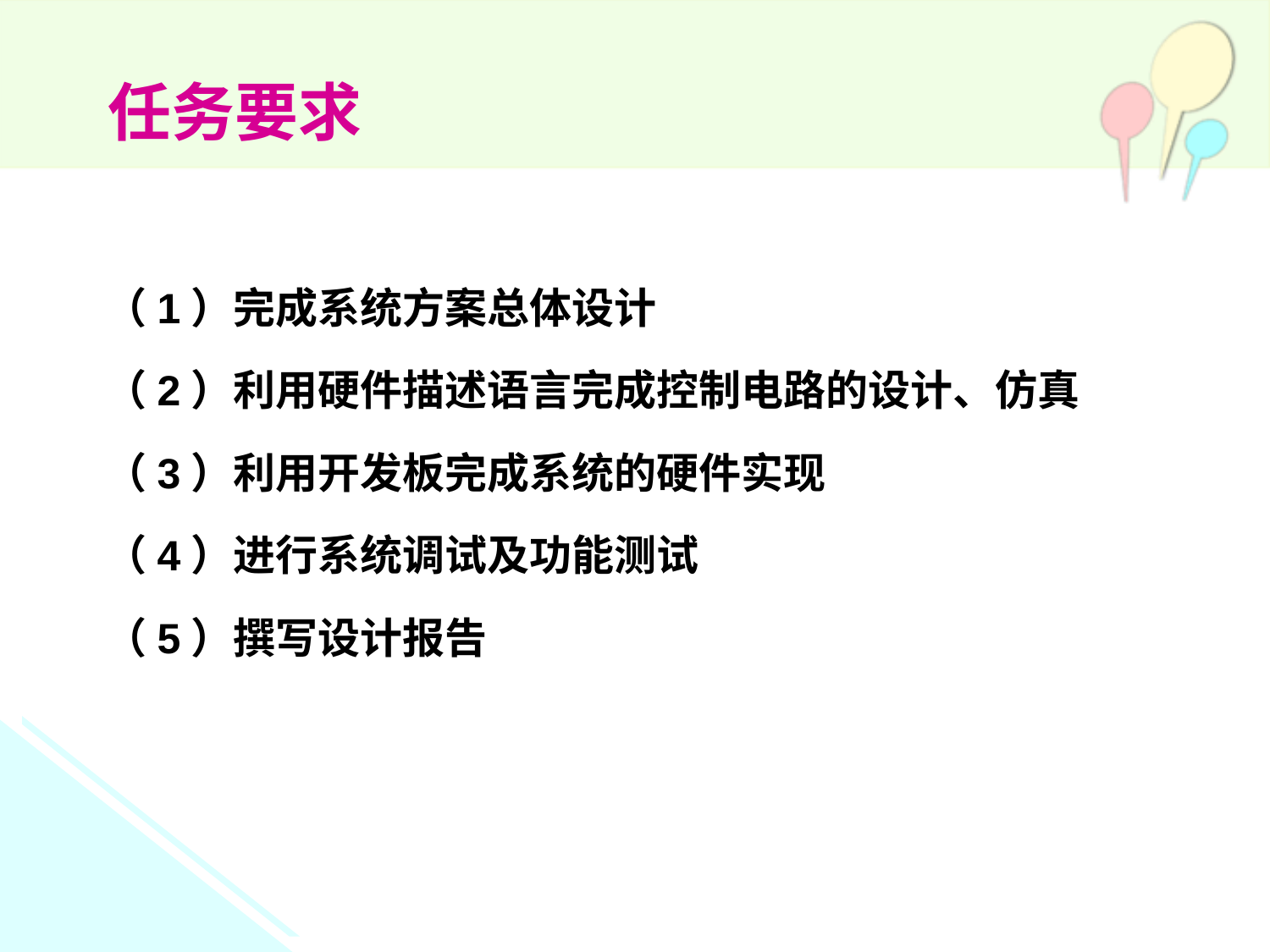

任务要求
（1）完成系统方案总体设计
（2）利用硬件描述语言完成控制电路的设计、仿真
（3）利用开发板完成系统的硬件实现
（4）进行系统调试及功能测试
（5）撰写设计报告